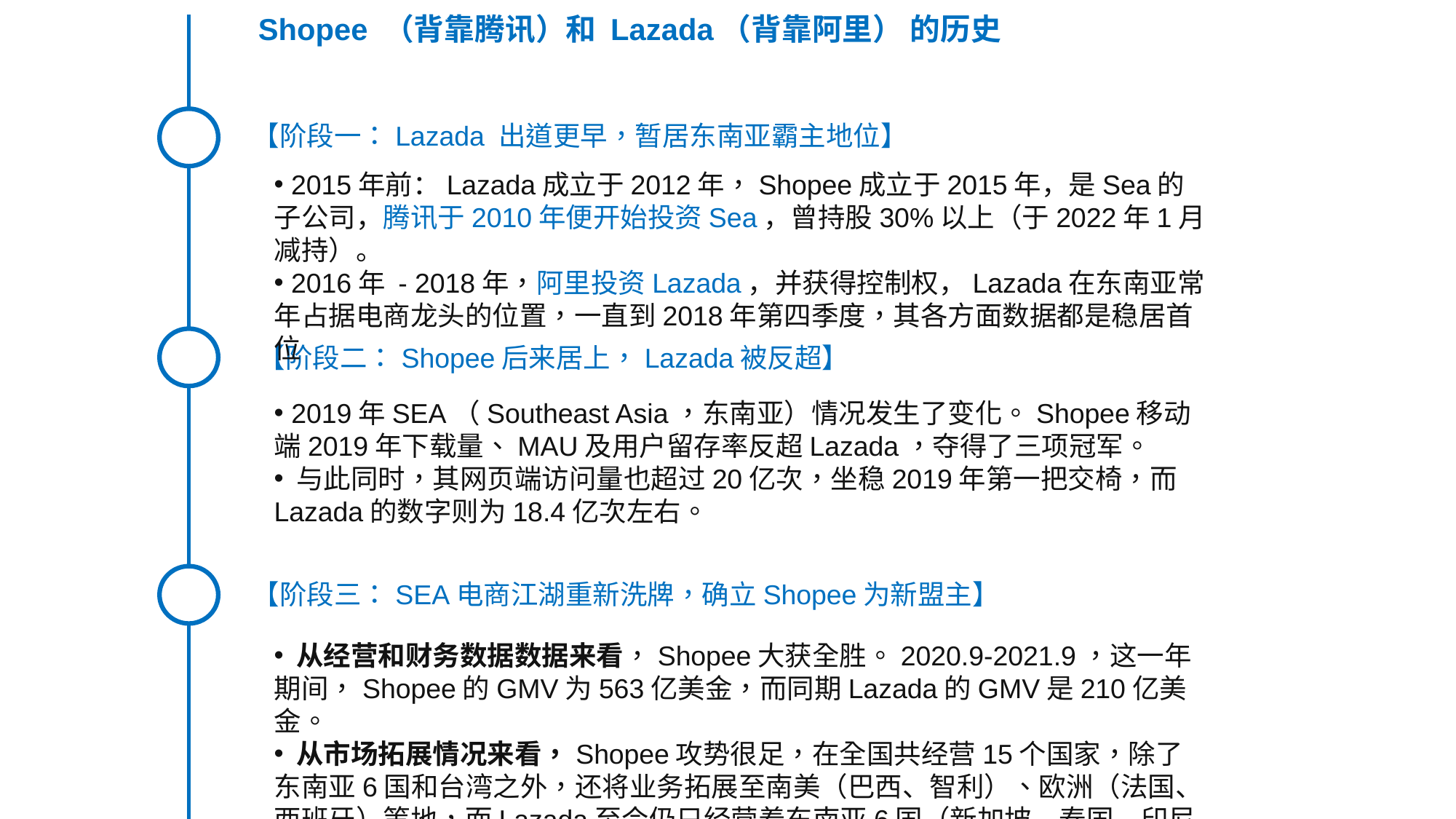

Shopee （背靠腾讯）和 Lazada（背靠阿里） 的历史

【阶段一：Lazada 出道更早，暂居东南亚霸主地位】

 2015年前：Lazada成立于2012年，Shopee成立于2015年，是Sea的子公司，腾讯于2010年便开始投资Sea，曾持股30%以上（于2022年1月减持）。
 2016年 - 2018年，阿里投资Lazada，并获得控制权，Lazada在东南亚常年占据电商龙头的位置，一直到2018年第四季度，其各方面数据都是稳居首位

【阶段二：Shopee后来居上，Lazada被反超】

 2019年SEA（Southeast Asia，东南亚）情况发生了变化。Shopee移动端2019年下载量、MAU及用户留存率反超Lazada，夺得了三项冠军。
 与此同时，其网页端访问量也超过20亿次，坐稳2019年第一把交椅，而Lazada的数字则为18.4亿次左右。

【阶段三：SEA电商江湖重新洗牌，确立Shopee为新盟主】

 从经营和财务数据数据来看，Shopee大获全胜。2020.9-2021.9，这一年期间，Shopee的GMV为563亿美金，而同期Lazada的GMV是210亿美金。
 从市场拓展情况来看，Shopee攻势很足，在全国共经营15个国家，除了东南亚6国和台湾之外，还将业务拓展至南美（巴西、智利）、欧洲（法国、西班牙）等地，而Lazada至今仍只经营着东南亚6国（新加坡、泰国、印尼、越南、菲律宾、马来西亚）
出处：Anitaa 一个有趣的俗人